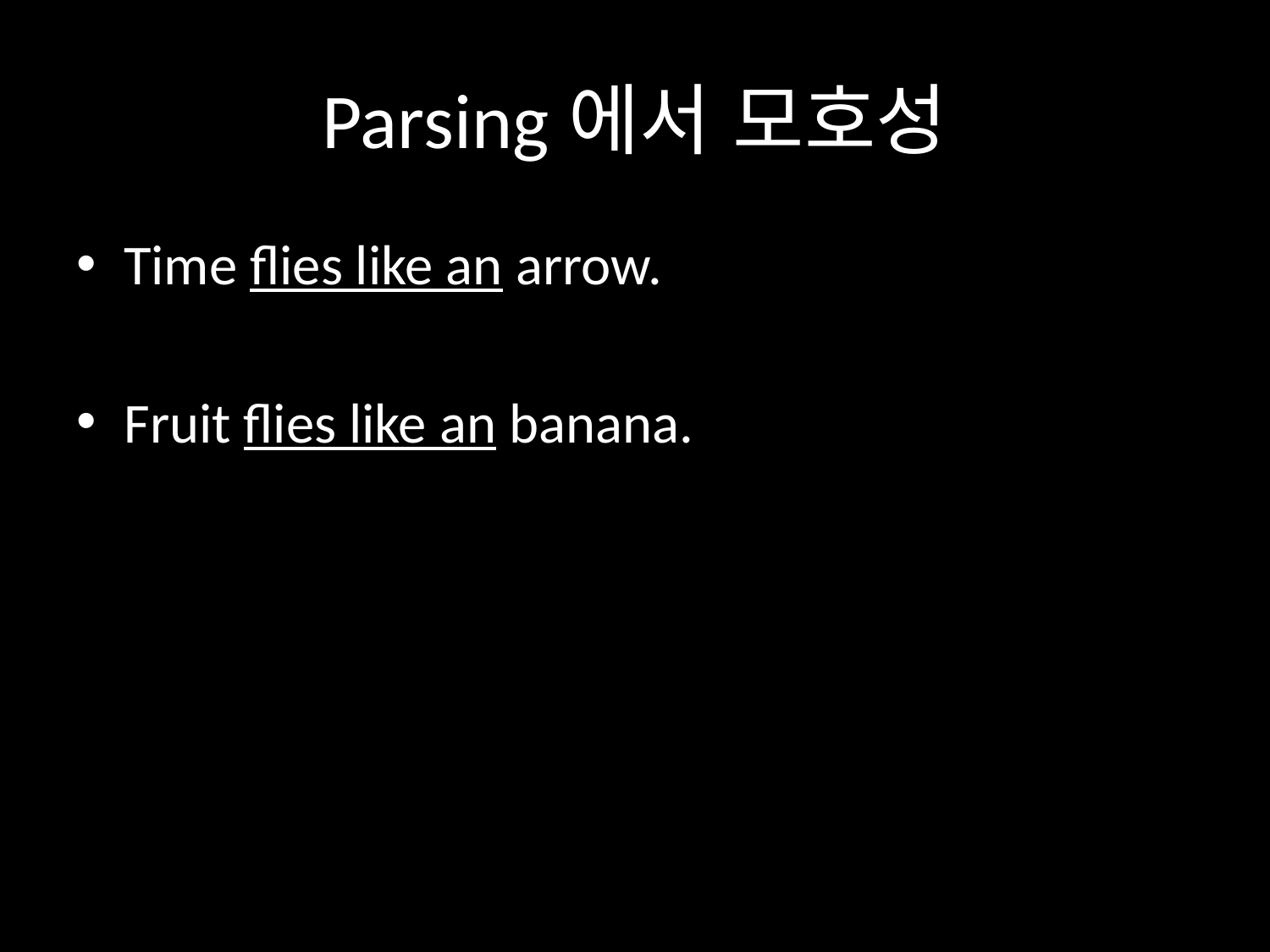

# Parsing에서 모호성
Time flies like an arrow.

Fruit flies like an banana.